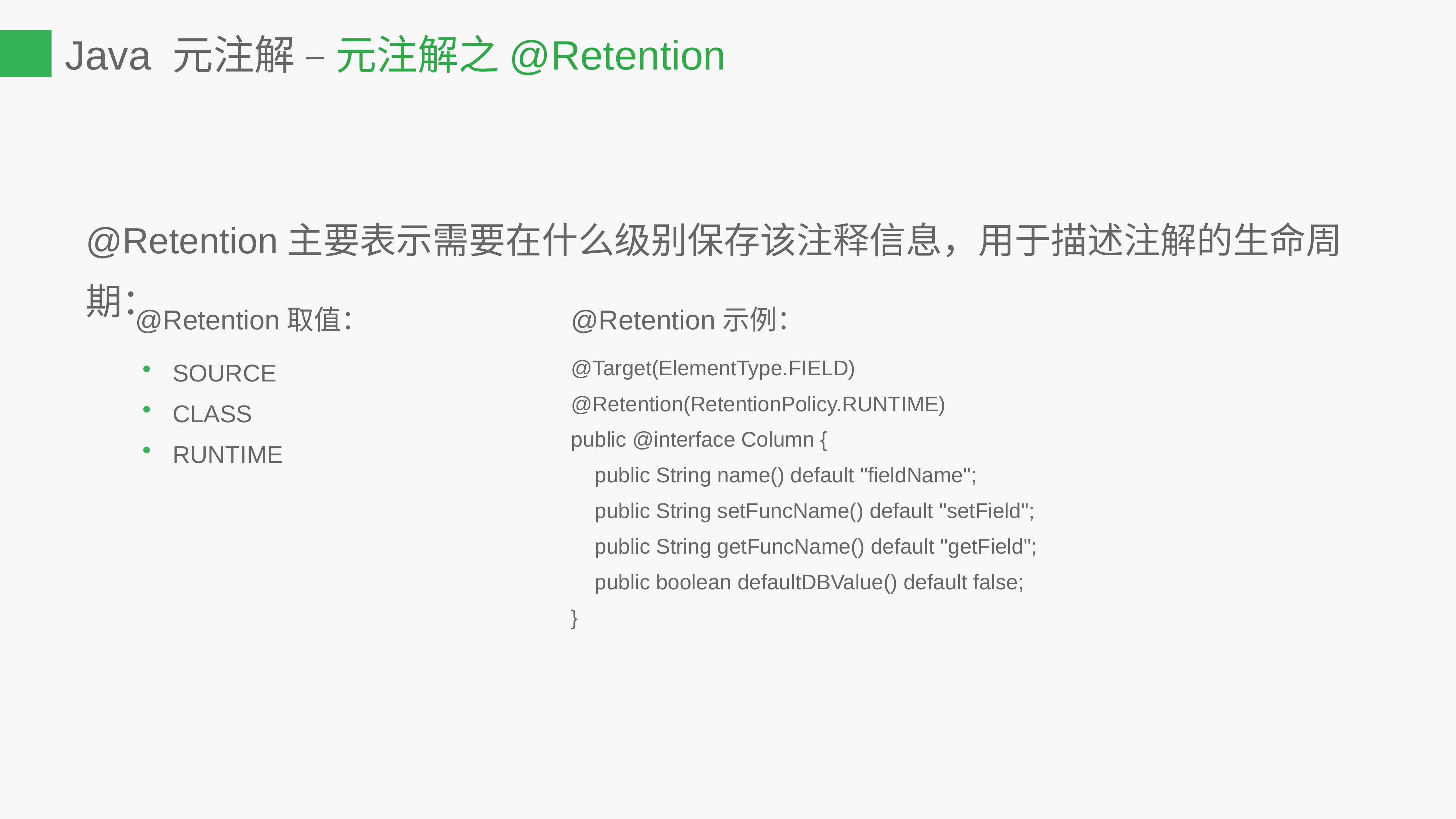

Java 元注解 – 元注解之@Retention

@Retention主要表示需要在什么级别保存该注释信息，用于描述注解的生命周期：
@Retention取值：
@Retention示例：
@Target(ElementType.FIELD)
@Retention(RetentionPolicy.RUNTIME)
public @interface Column {
    public String name() default "fieldName";
    public String setFuncName() default "setField";
    public String getFuncName() default "getField";
    public boolean defaultDBValue() default false;
}
SOURCE
CLASS
RUNTIME